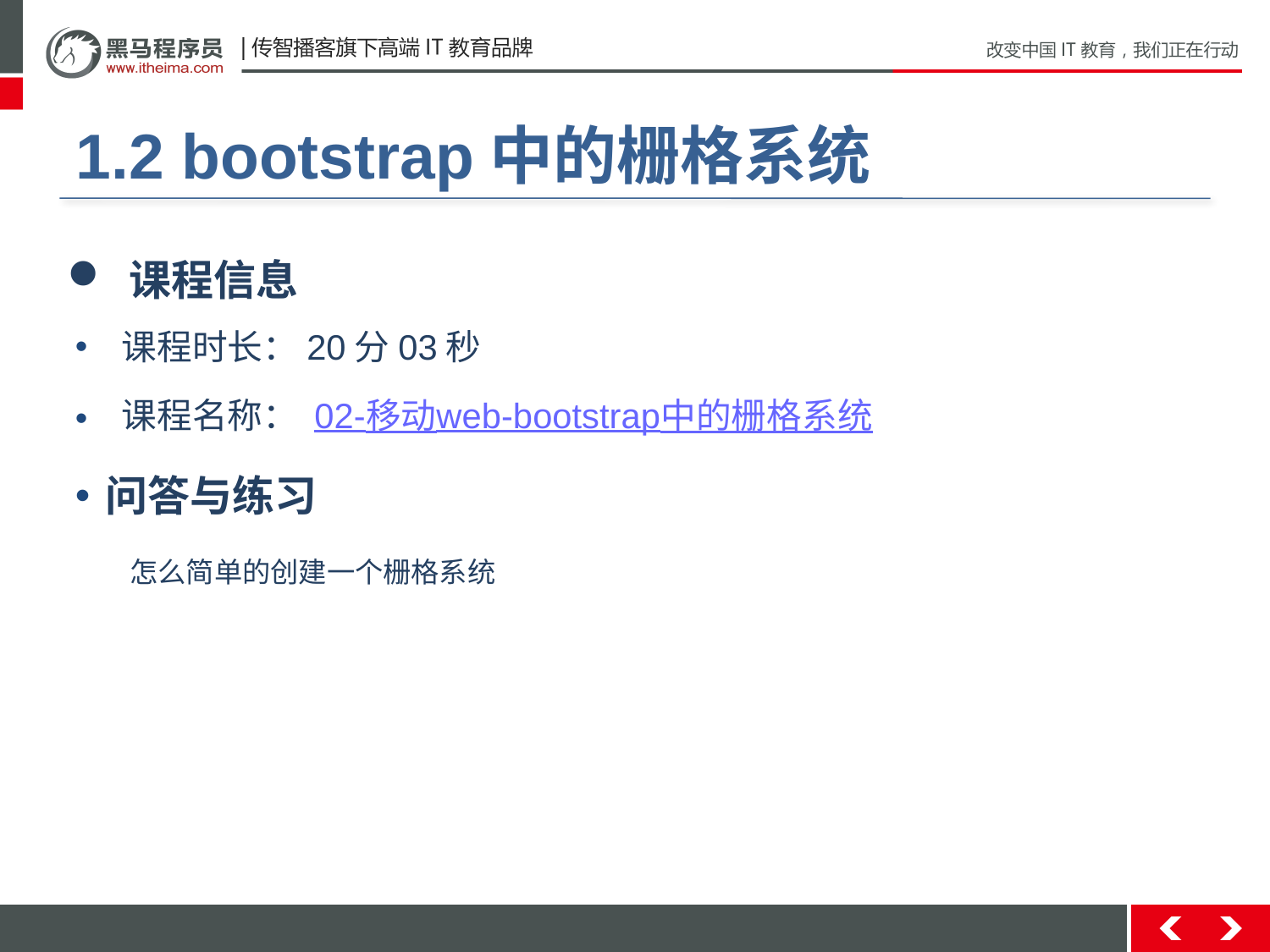

#
1.2 bootstrap中的栅格系统
 课程信息
 课程时长：20分03秒
 课程名称： 02-移动web-bootstrap中的栅格系统
问答与练习
怎么简单的创建一个栅格系统